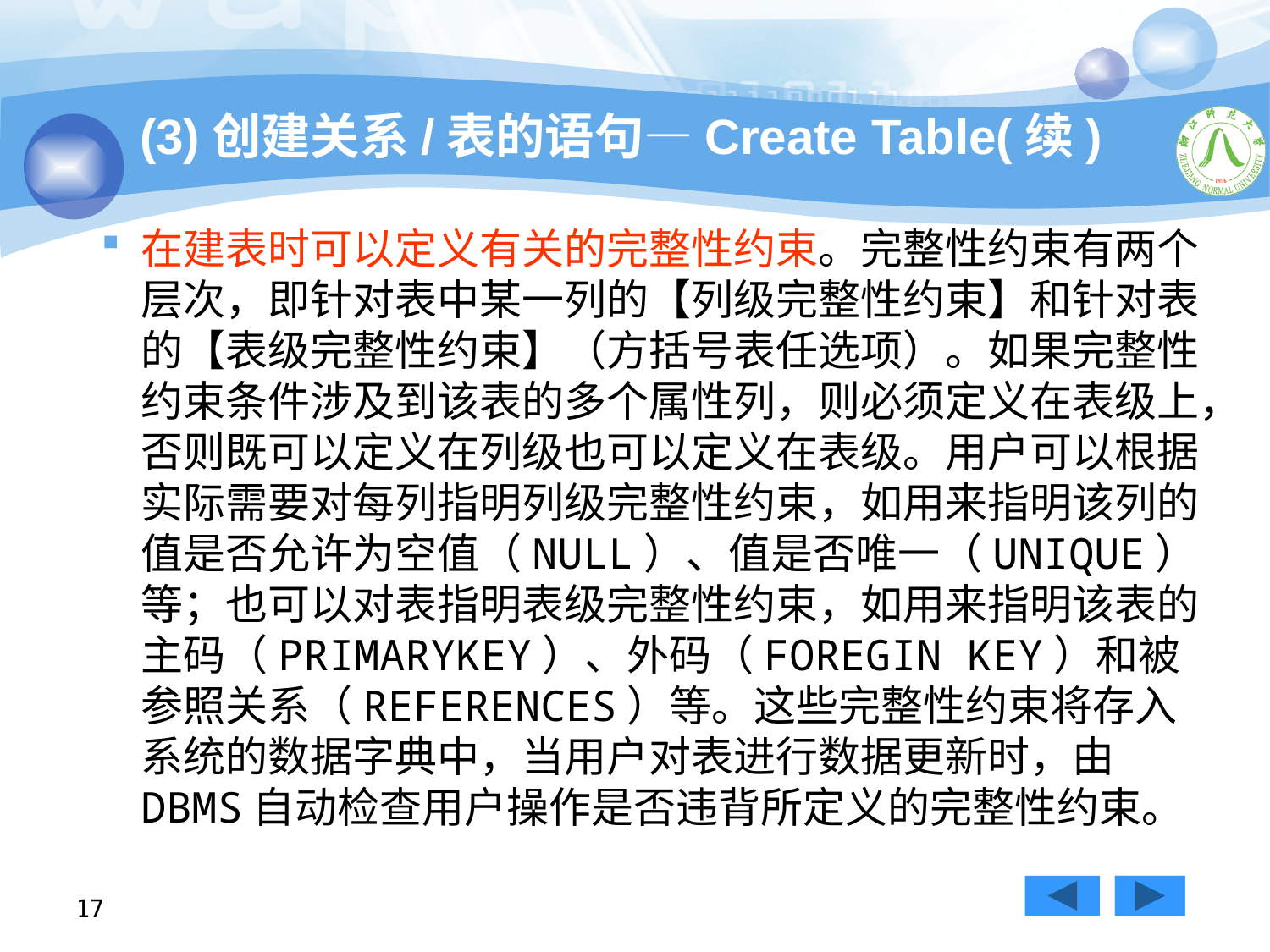

# (3)创建关系/表的语句—Create Table(续)
在建表时可以定义有关的完整性约束。完整性约束有两个层次，即针对表中某一列的【列级完整性约束】和针对表的【表级完整性约束】（方括号表任选项）。如果完整性约束条件涉及到该表的多个属性列，则必须定义在表级上，否则既可以定义在列级也可以定义在表级。用户可以根据实际需要对每列指明列级完整性约束，如用来指明该列的值是否允许为空值（NULL）、值是否唯一（UNIQUE）等；也可以对表指明表级完整性约束，如用来指明该表的主码（PRIMARYKEY）、外码（FOREGIN KEY）和被参照关系（REFERENCES）等。这些完整性约束将存入系统的数据字典中，当用户对表进行数据更新时，由DBMS自动检查用户操作是否违背所定义的完整性约束。
17